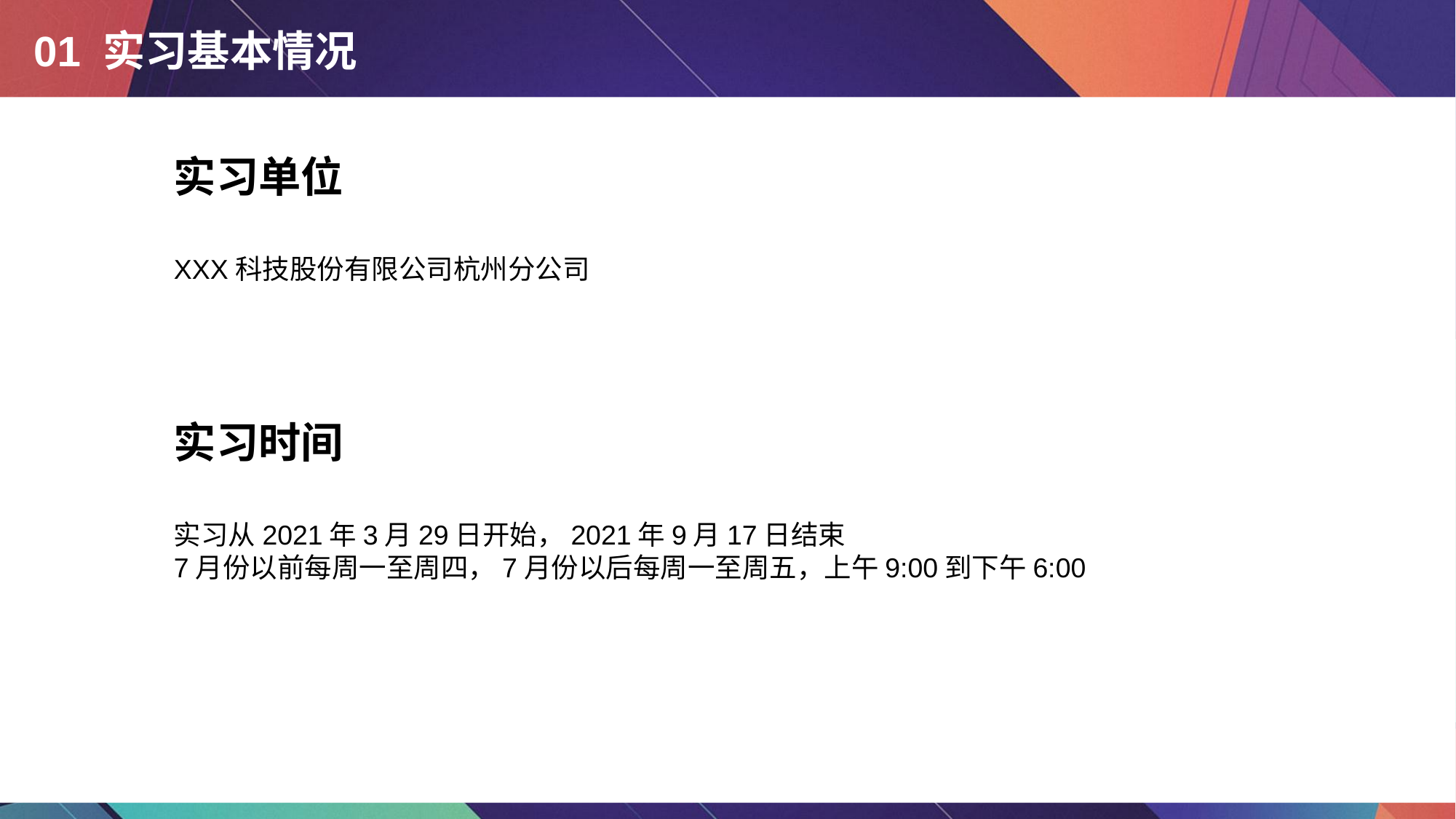

# 01 实习基本情况
实习单位

XXX科技股份有限公司杭州分公司

实习时间

实习从2021年3月29日开始，2021年9月17日结束
7月份以前每周一至周四，7月份以后每周一至周五，上午9:00到下午6:00